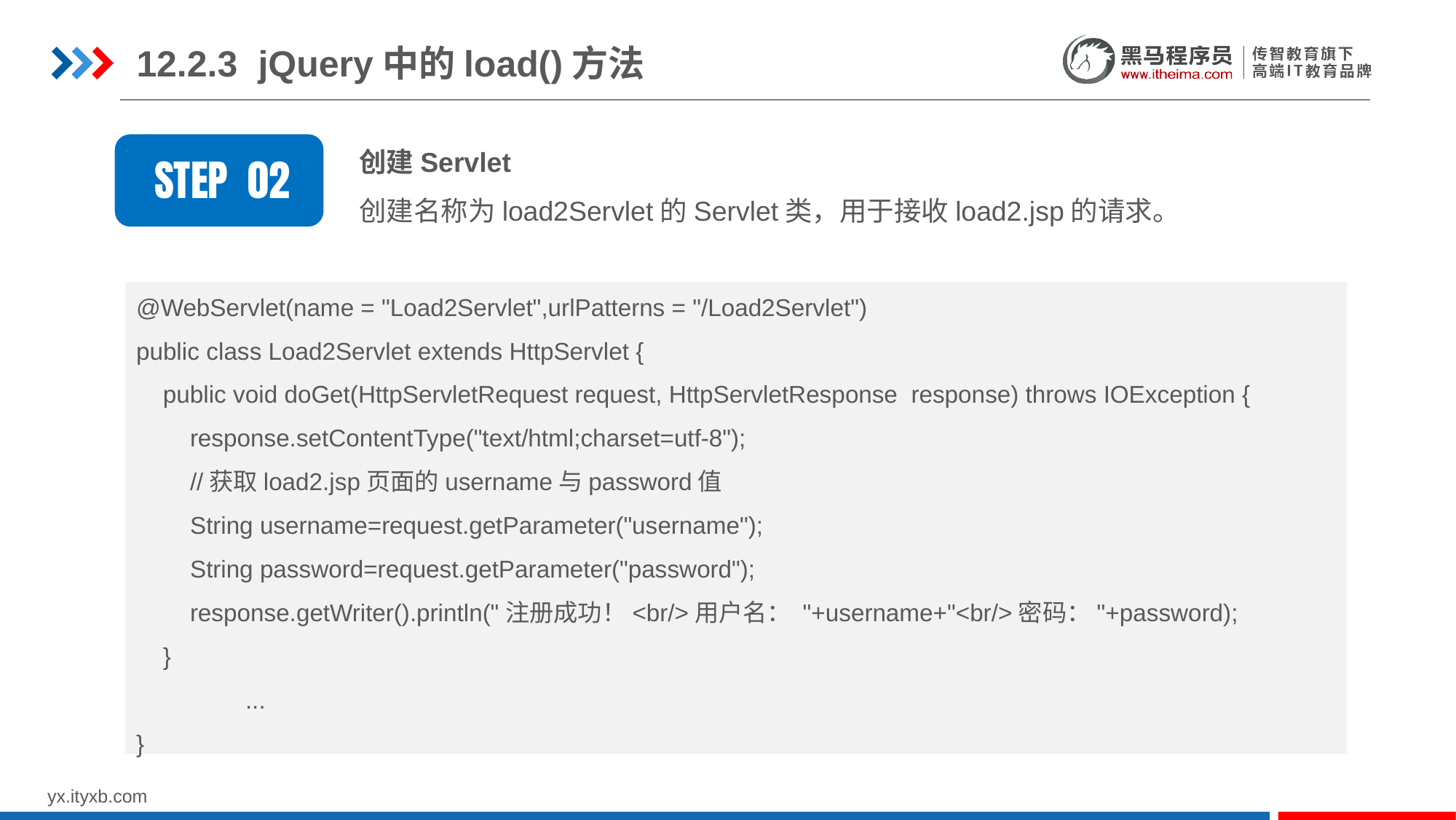

12.2.3  jQuery中的load()方法
创建Servlet
创建名称为load2Servlet的Servlet类，用于接收load2.jsp的请求。

STEP  02
@WebServlet(name = "Load2Servlet",urlPatterns = "/Load2Servlet")
public class Load2Servlet extends HttpServlet {
    public void doGet(HttpServletRequest request, HttpServletResponse  response) throws IOException {
        response.setContentType("text/html;charset=utf-8");
        //获取load2.jsp页面的username与password值
        String username=request.getParameter("username");
        String password=request.getParameter("password");
        response.getWriter().println("注册成功！<br/>用户名： "+username+"<br/>密码："+password);
    }
	...
}